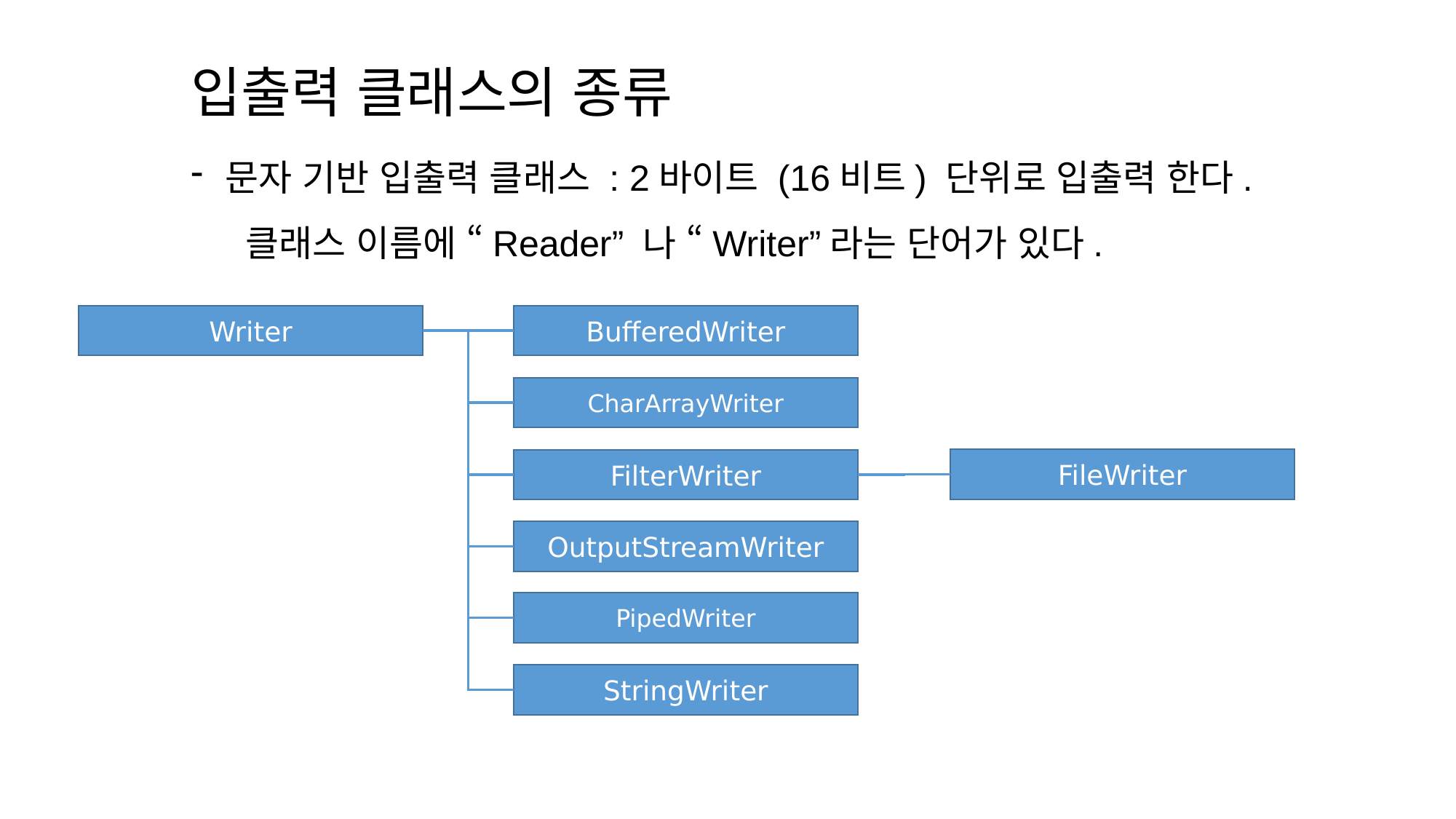

입출력 클래스의 종류
문자 기반 입출력 클래스 : 2바이트 (16비트) 단위로 입출력 한다.
클래스 이름에 “Reader” 나 “Writer”라는 단어가 있다.
Writer
BufferedWriter
CharArrayWriter
FileWriter
FilterWriter
OutputStreamWriter
PipedWriter
StringWriter